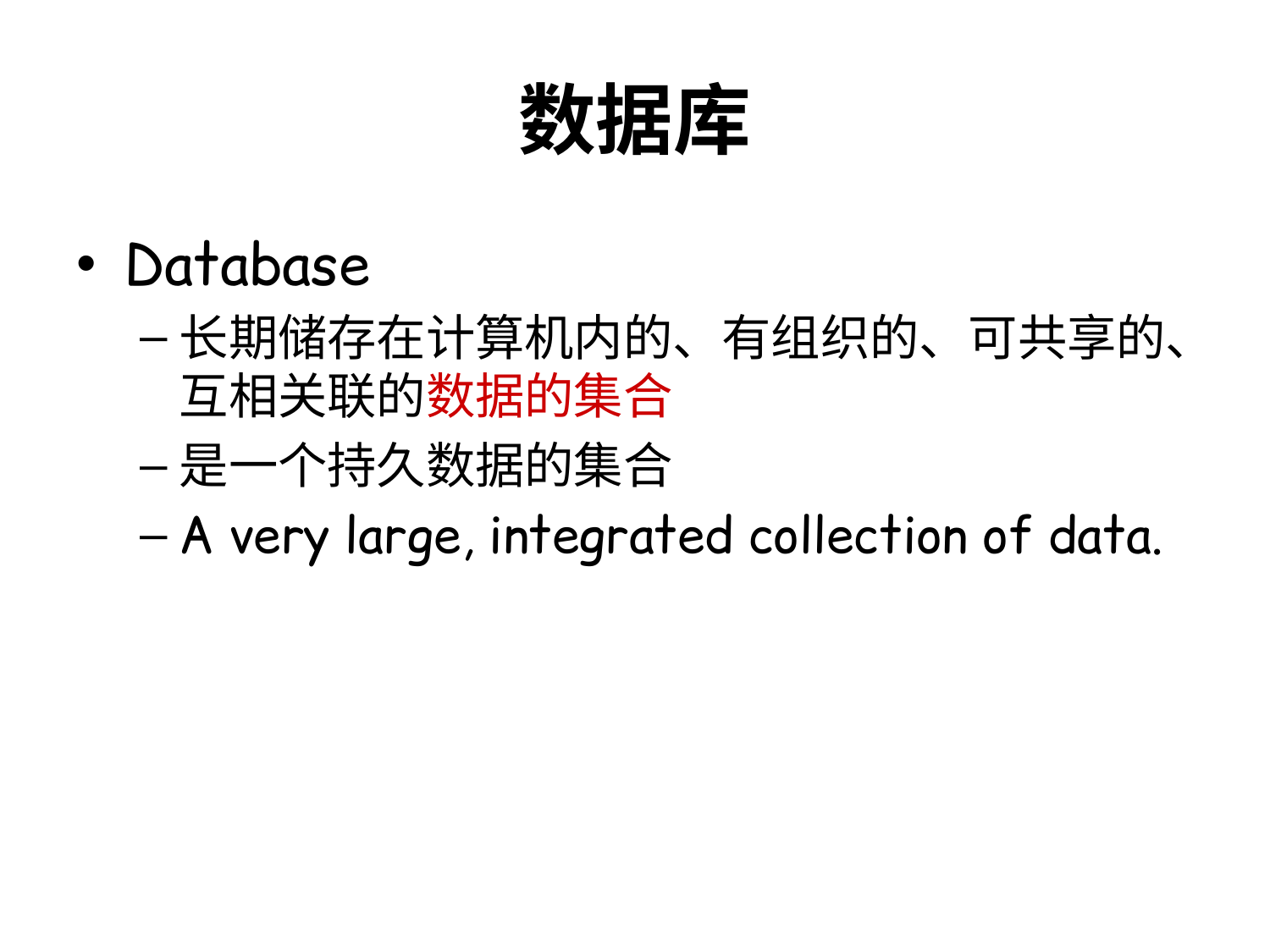

# 数据库
Database
长期储存在计算机内的、有组织的、可共享的、互相关联的数据的集合
是一个持久数据的集合
A very large, integrated collection of data.